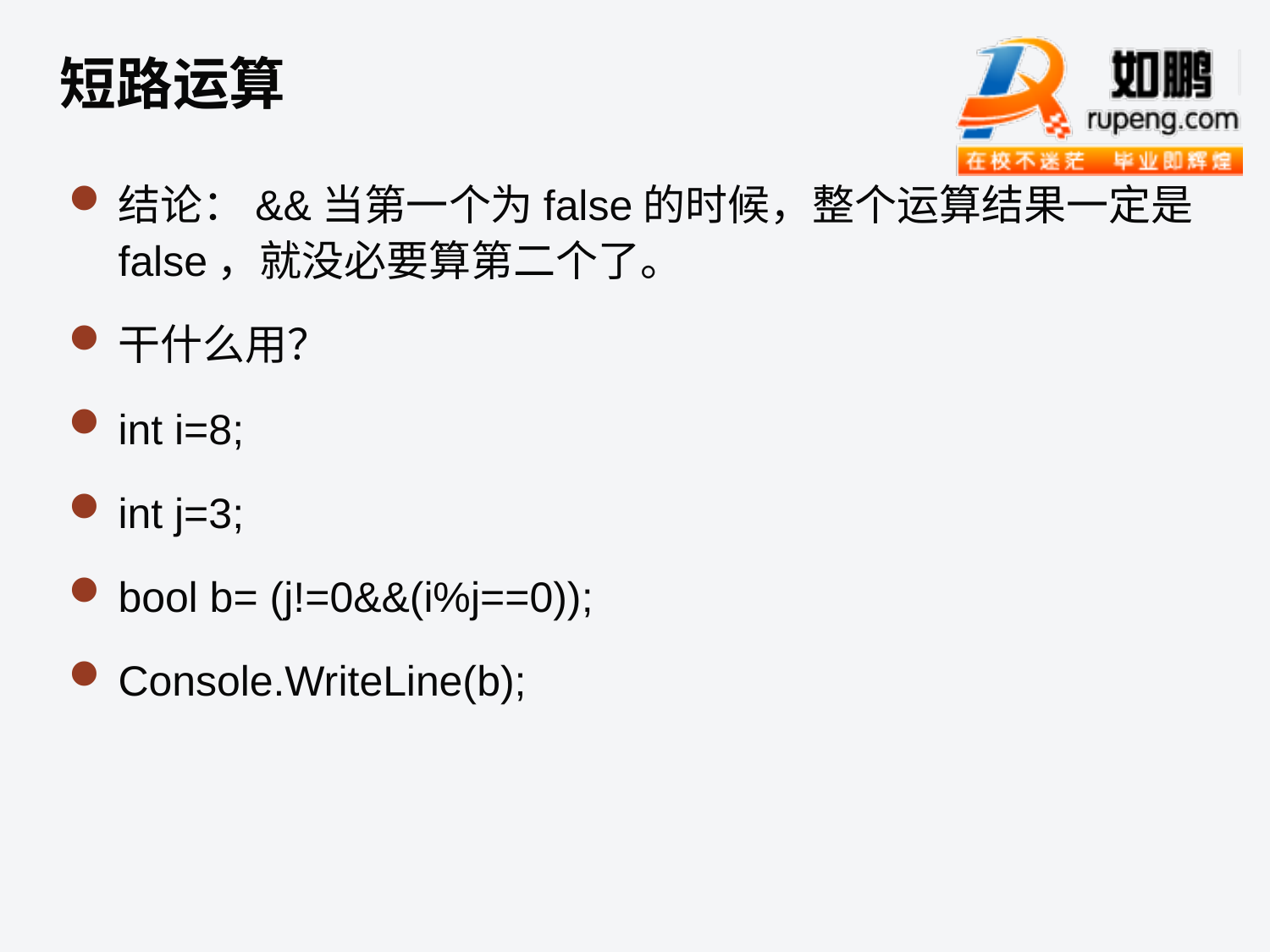

短路运算
结论：&&当第一个为false的时候，整个运算结果一定是false，就没必要算第二个了。
干什么用？
int i=8;
int j=3;
bool b= (j!=0&&(i%j==0));
Console.WriteLine(b);